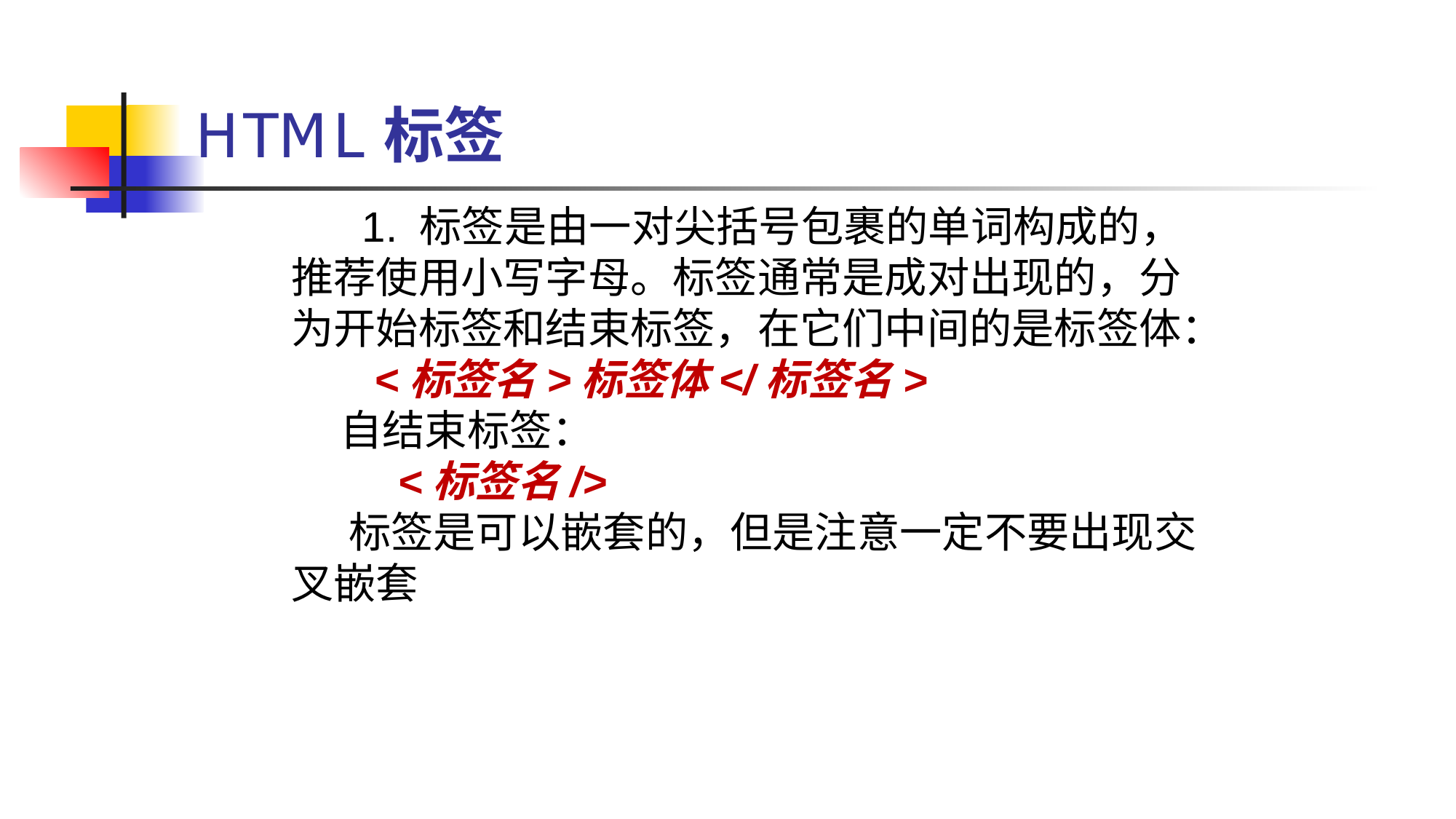

HTML标签
      1. 标签是由一对尖括号包裹的单词构成的，推荐使用小写字母。标签通常是成对出现的，分为开始标签和结束标签，在它们中间的是标签体：
       <标签名>标签体</标签名>
    自结束标签：
         <标签名/>
     标签是可以嵌套的，但是注意一定不要出现交叉嵌套